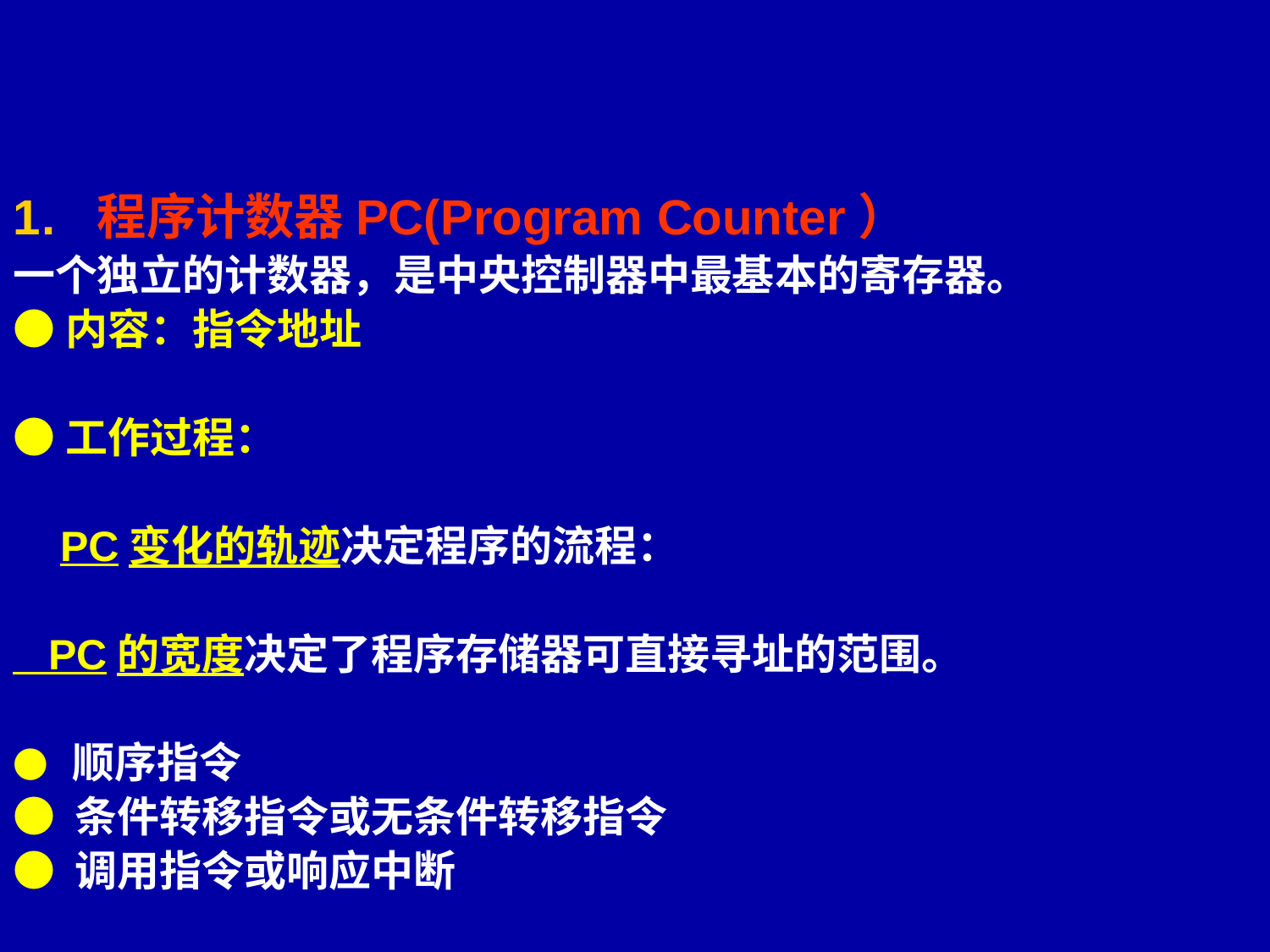

#
程序计数器PC(Program Counter）
一个独立的计数器，是中央控制器中最基本的寄存器。
●内容：指令地址

●工作过程：

    PC变化的轨迹决定程序的流程：

   PC的宽度决定了程序存储器可直接寻址的范围。

●  顺序指令
● 条件转移指令或无条件转移指令
● 调用指令或响应中断